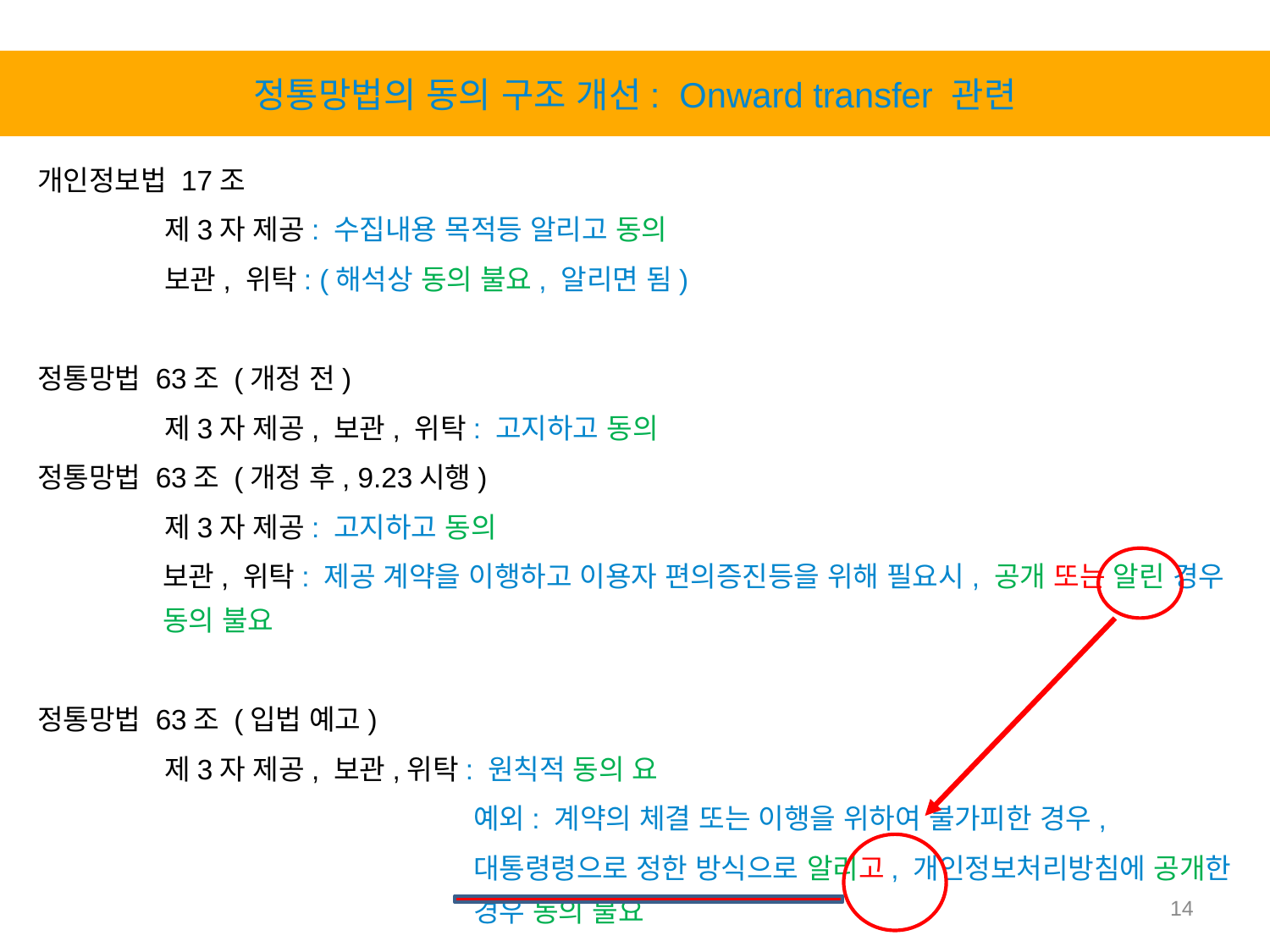

정통망법의 동의 구조 개선:  Onward transfer 관련
개인정보법 17조
	제3자 제공: 수집내용 목적등 알리고 동의
	보관, 위탁: (해석상 동의 불요, 알리면 됨)

정통망법 63조 (개정 전)
	제3자 제공, 보관, 위탁: 고지하고 동의
정통망법 63조 (개정 후, 9.23시행)
	제3자 제공: 고지하고 동의
	보관, 위탁: 제공 계약을 이행하고 이용자 편의증진등을 위해 필요시, 공개 또는 알린 경우 동의 불요

정통망법 63조 (입법 예고)
	제3자 제공, 보관,위탁: 원칙적 동의 요
예외: 계약의 체결 또는 이행을 위하여 불가피한 경우,
대통령령으로 정한 방식으로 알리고, 개인정보처리방침에 공개한 경우 동의 불요

14